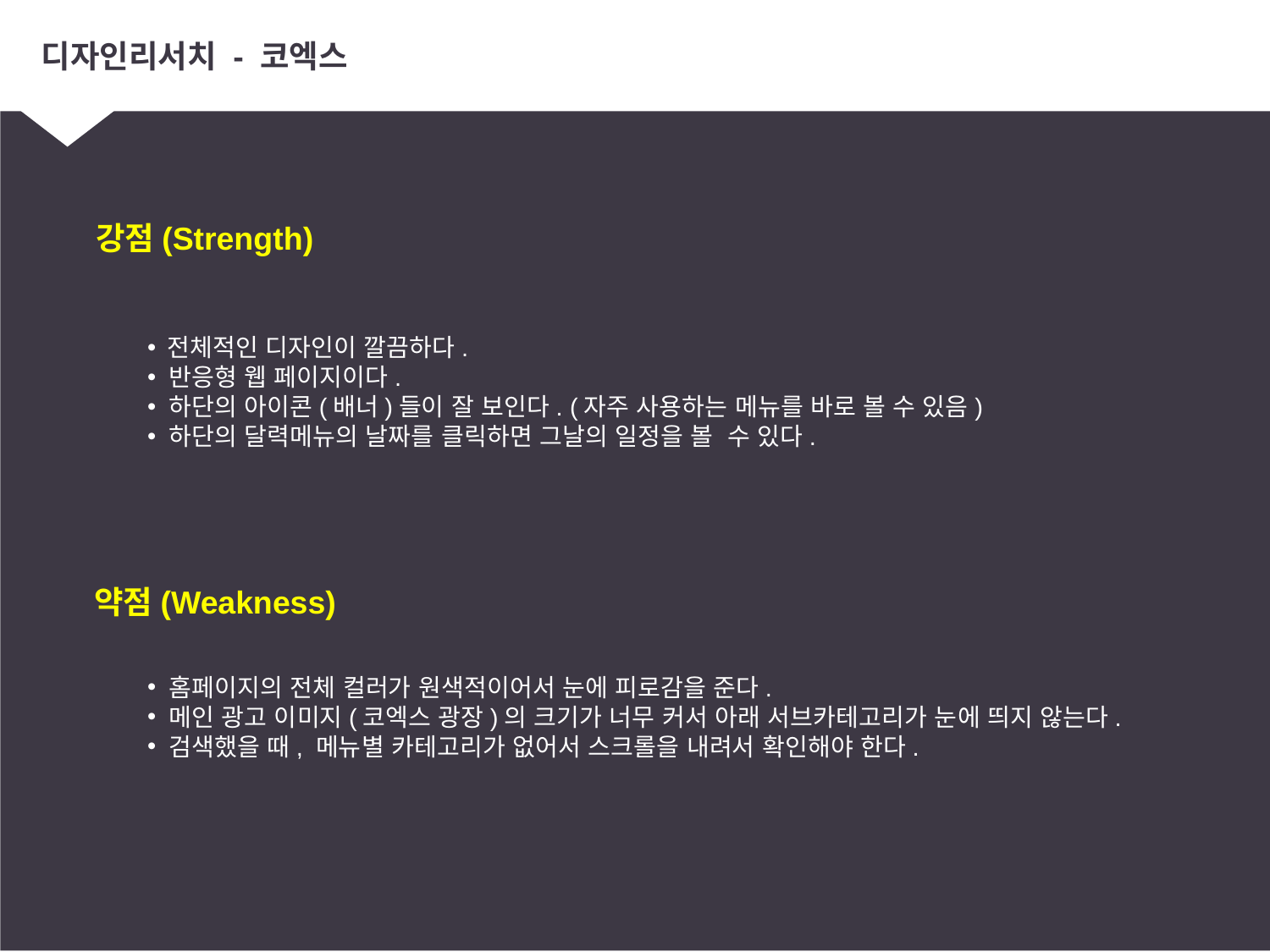

# 디자인리서치 - 코엑스
강점(Strength)
 전체적인 디자인이 깔끔하다.
 반응형 웹 페이지이다.
 하단의 아이콘(배너)들이 잘 보인다. (자주 사용하는 메뉴를 바로 볼 수 있음)
 하단의 달력메뉴의 날짜를 클릭하면 그날의 일정을 볼  수 있다.
약점(Weakness)
 홈페이지의 전체 컬러가 원색적이어서 눈에 피로감을 준다.
 메인 광고 이미지(코엑스 광장)의 크기가 너무 커서 아래 서브카테고리가 눈에 띄지 않는다.
 검색했을 때, 메뉴별 카테고리가 없어서 스크롤을 내려서 확인해야 한다.